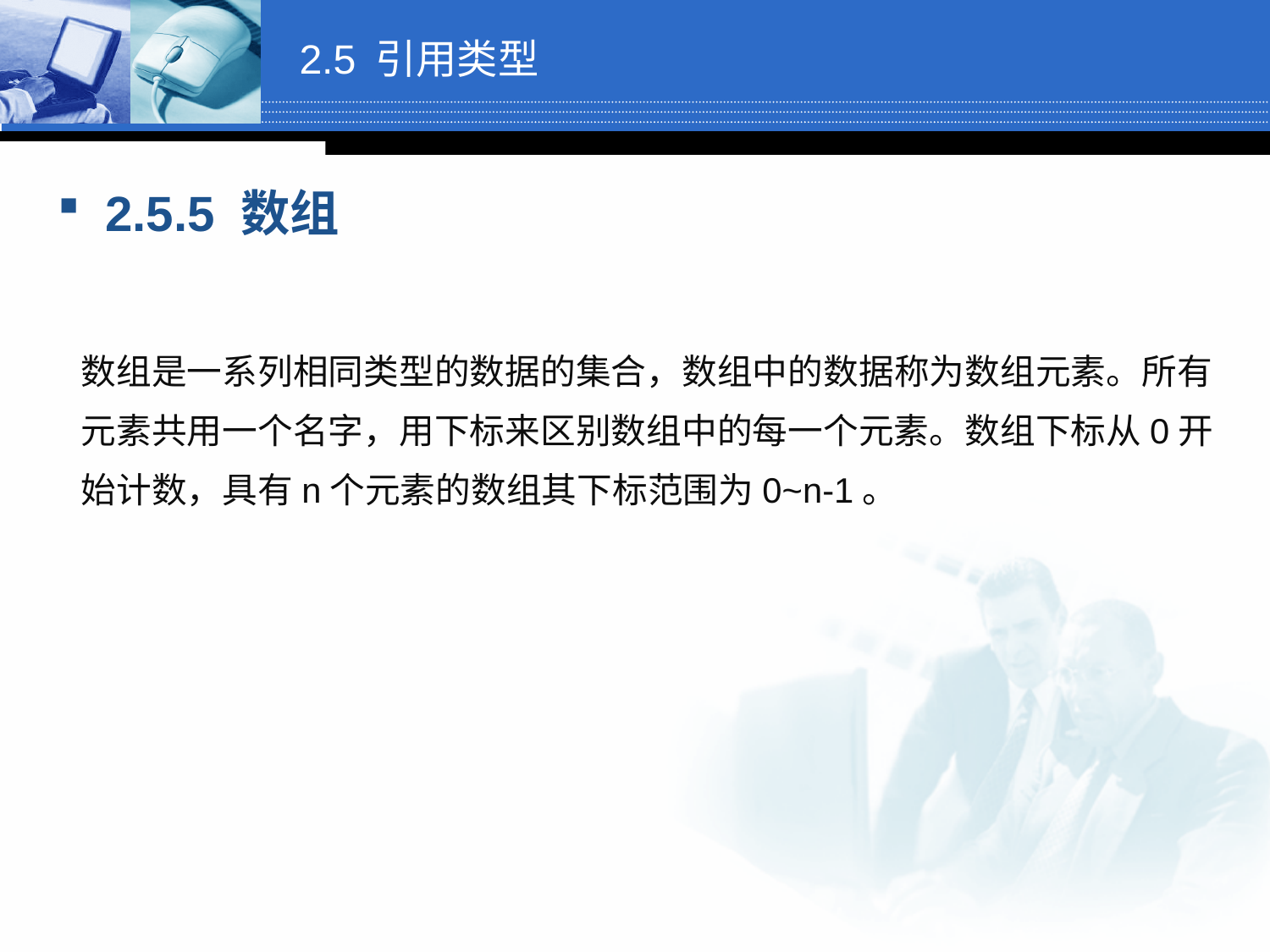

# 2.5 引用类型
2.5.5 数组
数组是一系列相同类型的数据的集合，数组中的数据称为数组元素。所有元素共用一个名字，用下标来区别数组中的每一个元素。数组下标从0开始计数，具有n个元素的数组其下标范围为0~n-1。